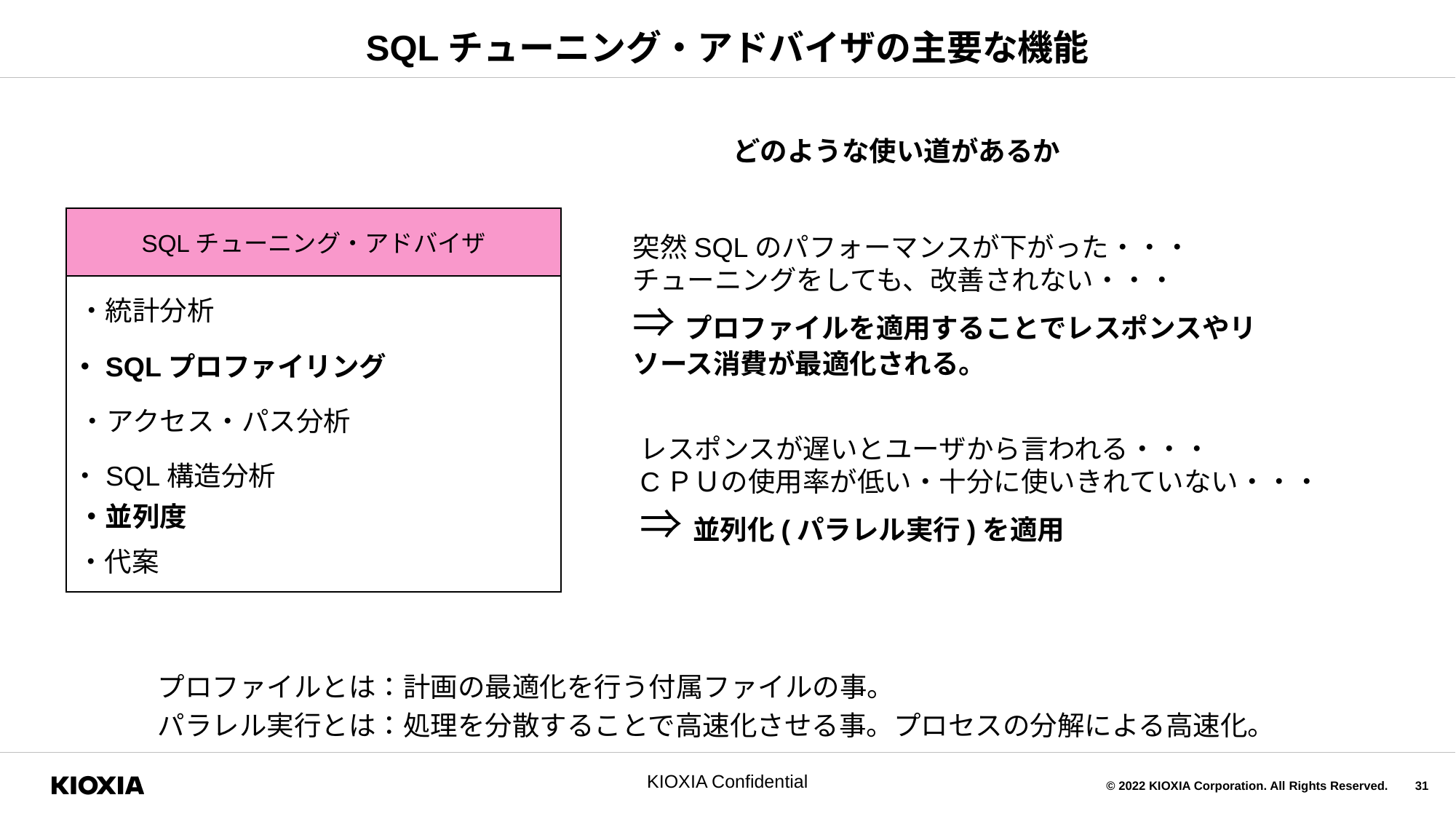

# SQLチューニング・アドバイザの主要な機能
どのような使い道があるか
SQLチューニング・アドバイザ

・統計分析
・SQLプロファイリング
・アクセス・パス分析
・SQL構造分析
・並列度
・代案
突然SQLのパフォーマンスが下がった・・・
チューニングをしても、改善されない・・・
⇒プロファイルを適用することでレスポンスやリソース消費が最適化される。
レスポンスが遅いとユーザから言われる・・・
CＰＵの使用率が低い・十分に使いきれていない・・・
⇒並列化(パラレル実行)を適用
プロファイルとは：計画の最適化を行う付属ファイルの事。
パラレル実行とは：処理を分散することで高速化させる事。プロセスの分解による高速化。
KIOXIA Confidential